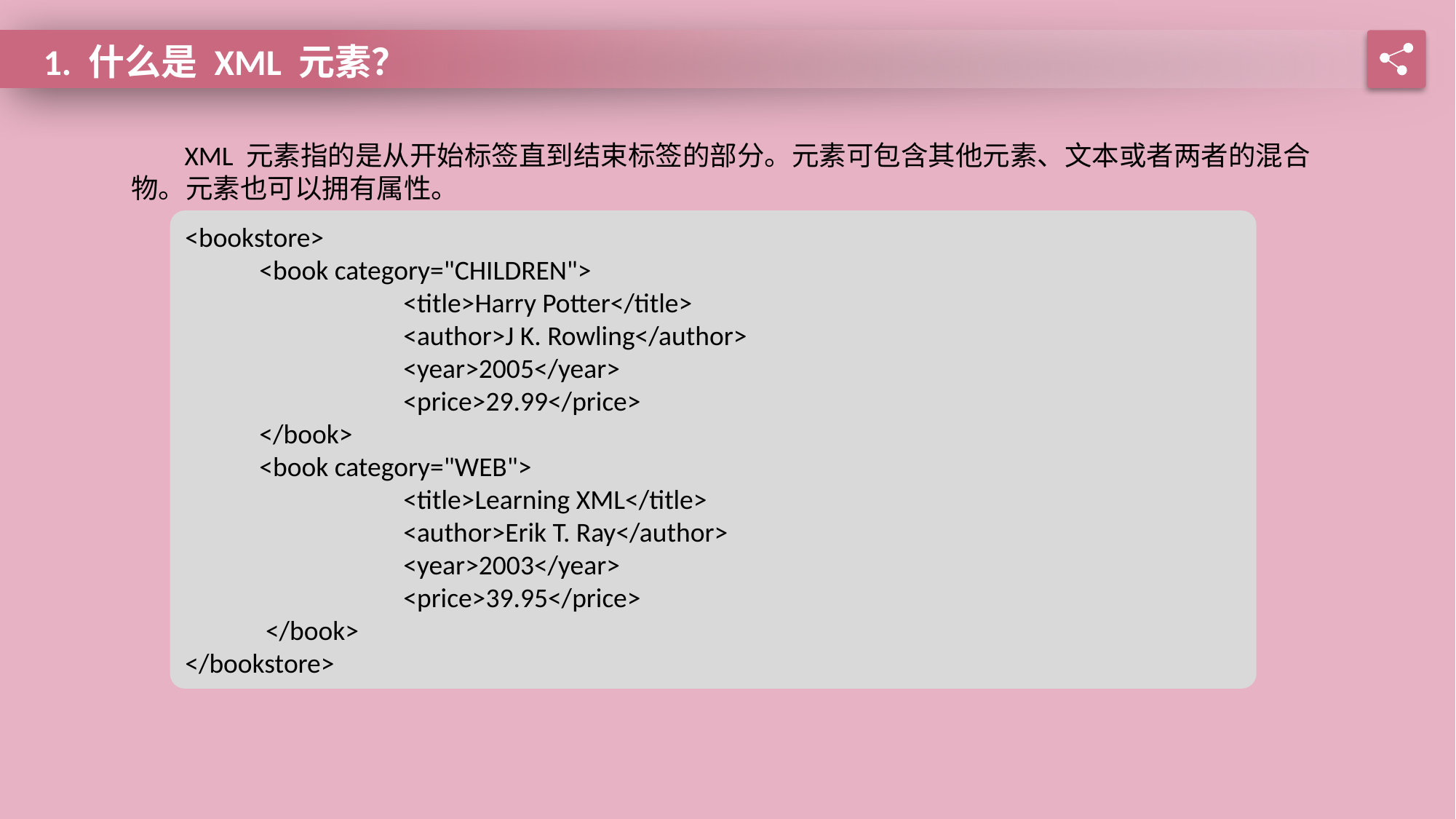

1. 什么是 XML 元素？
XML 元素指的是从开始标签直到结束标签的部分。元素可包含其他元素、文本或者两者的混合物。元素也可以拥有属性。
<bookstore>
            <book category="CHILDREN">
  		<title>Harry Potter</title>
  		<author>J K. Rowling</author>
  		<year>2005</year>
  		<price>29.99</price>
            </book>
            <book category="WEB">
  		<title>Learning XML</title>
  		<author>Erik T. Ray</author>
  		<year>2003</year>
  		<price>39.95</price>
             </book>
</bookstore>